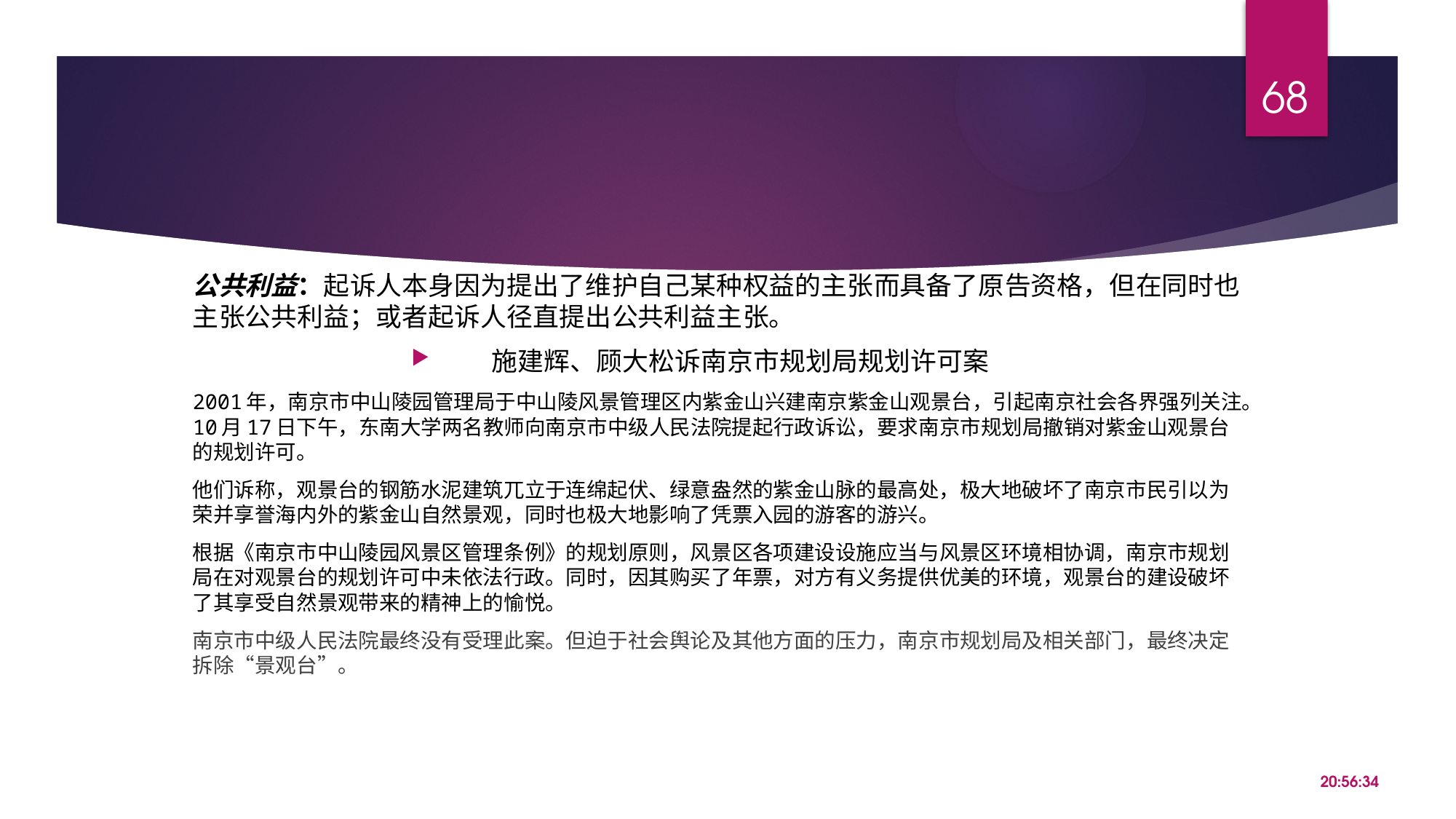

68
#
公共利益：起诉人本身因为提出了维护自己某种权益的主张而具备了原告资格，但在同时也主张公共利益；或者起诉人径直提出公共利益主张。
施建辉、顾大松诉南京市规划局规划许可案
2001年，南京市中山陵园管理局于中山陵风景管理区内紫金山兴建南京紫金山观景台，引起南京社会各界强列关注。10月17日下午，东南大学两名教师向南京市中级人民法院提起行政诉讼，要求南京市规划局撤销对紫金山观景台的规划许可。
他们诉称，观景台的钢筋水泥建筑兀立于连绵起伏、绿意盎然的紫金山脉的最高处，极大地破坏了南京市民引以为荣并享誉海内外的紫金山自然景观，同时也极大地影响了凭票入园的游客的游兴。
根据《南京市中山陵园风景区管理条例》的规划原则，风景区各项建设设施应当与风景区环境相协调，南京市规划局在对观景台的规划许可中未依法行政。同时，因其购买了年票，对方有义务提供优美的环境，观景台的建设破坏了其享受自然景观带来的精神上的愉悦。
南京市中级人民法院最终没有受理此案。但迫于社会舆论及其他方面的压力，南京市规划局及相关部门，最终决定拆除“景观台”。

20:56:34